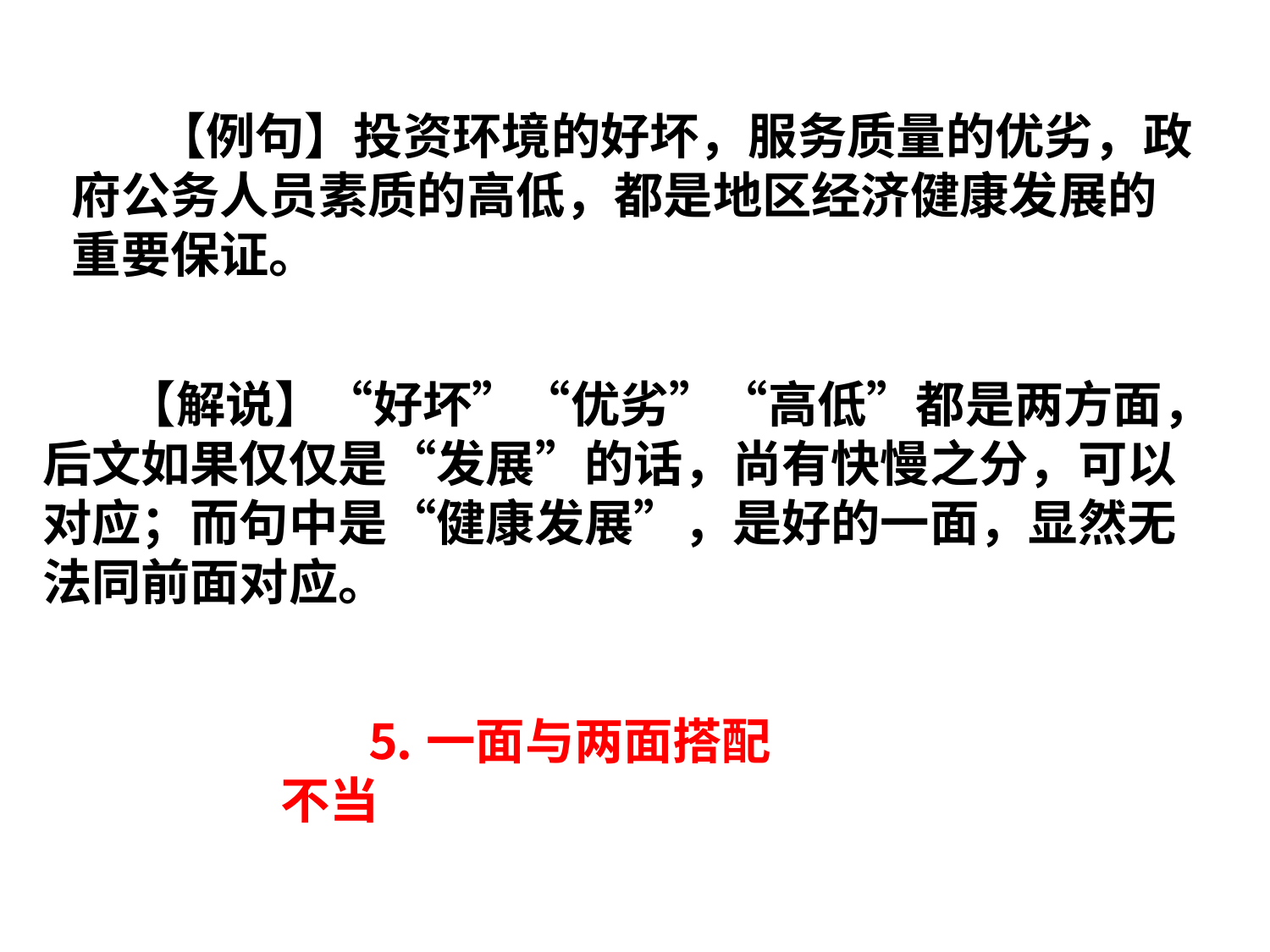

【例句】投资环境的好坏，服务质量的优劣，政府公务人员素质的高低，都是地区经济健康发展的重要保证。
【解说】“好坏”“优劣”“高低”都是两方面，后文如果仅仅是“发展”的话，尚有快慢之分，可以对应；而句中是“健康发展”，是好的一面，显然无法同前面对应。
⒌一面与两面搭配不当